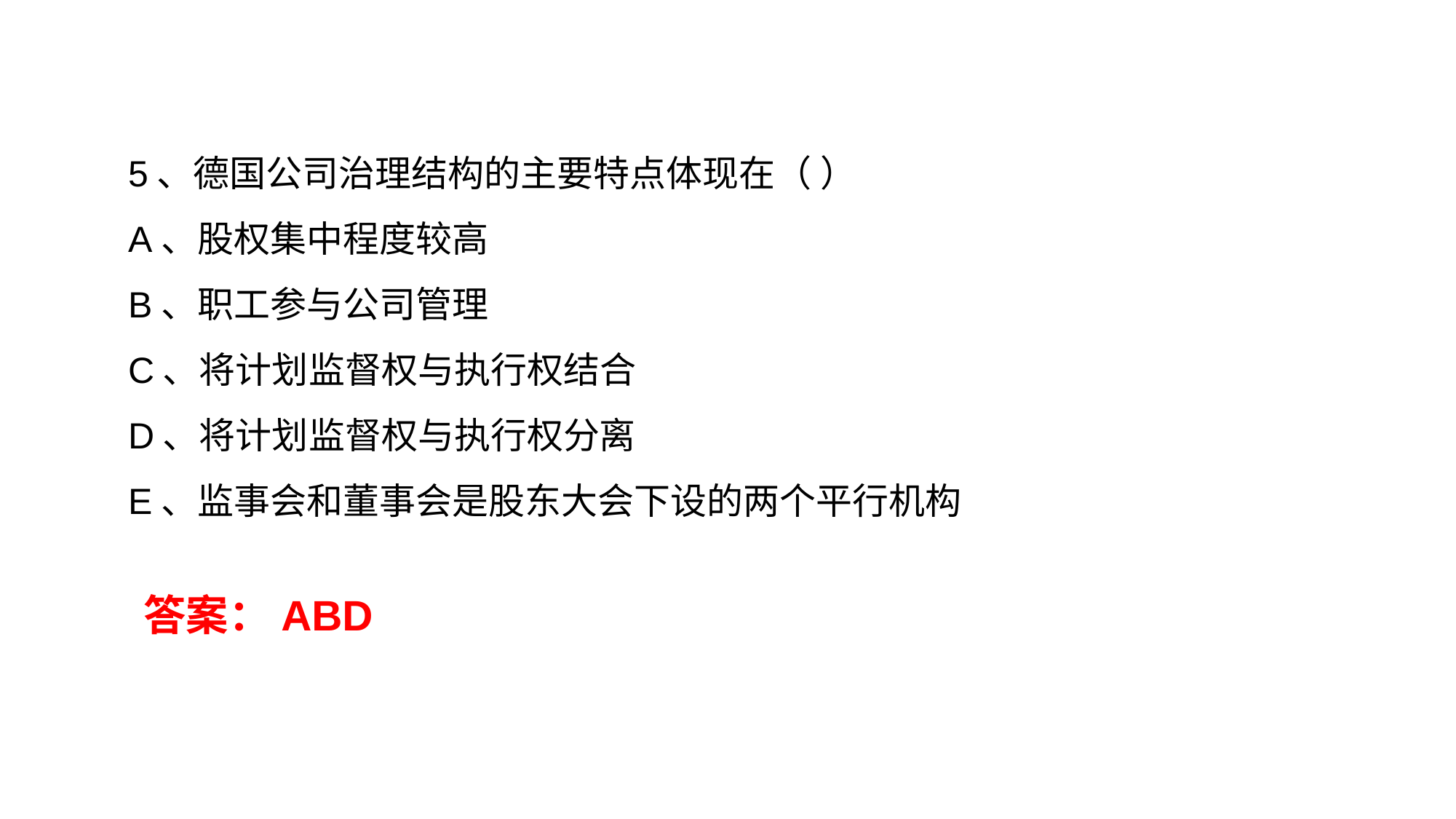

5、德国公司治理结构的主要特点体现在（ ）
A、股权集中程度较高
B、职工参与公司管理
C、将计划监督权与执行权结合
D、将计划监督权与执行权分离
E、监事会和董事会是股东大会下设的两个平行机构
答案：ABD